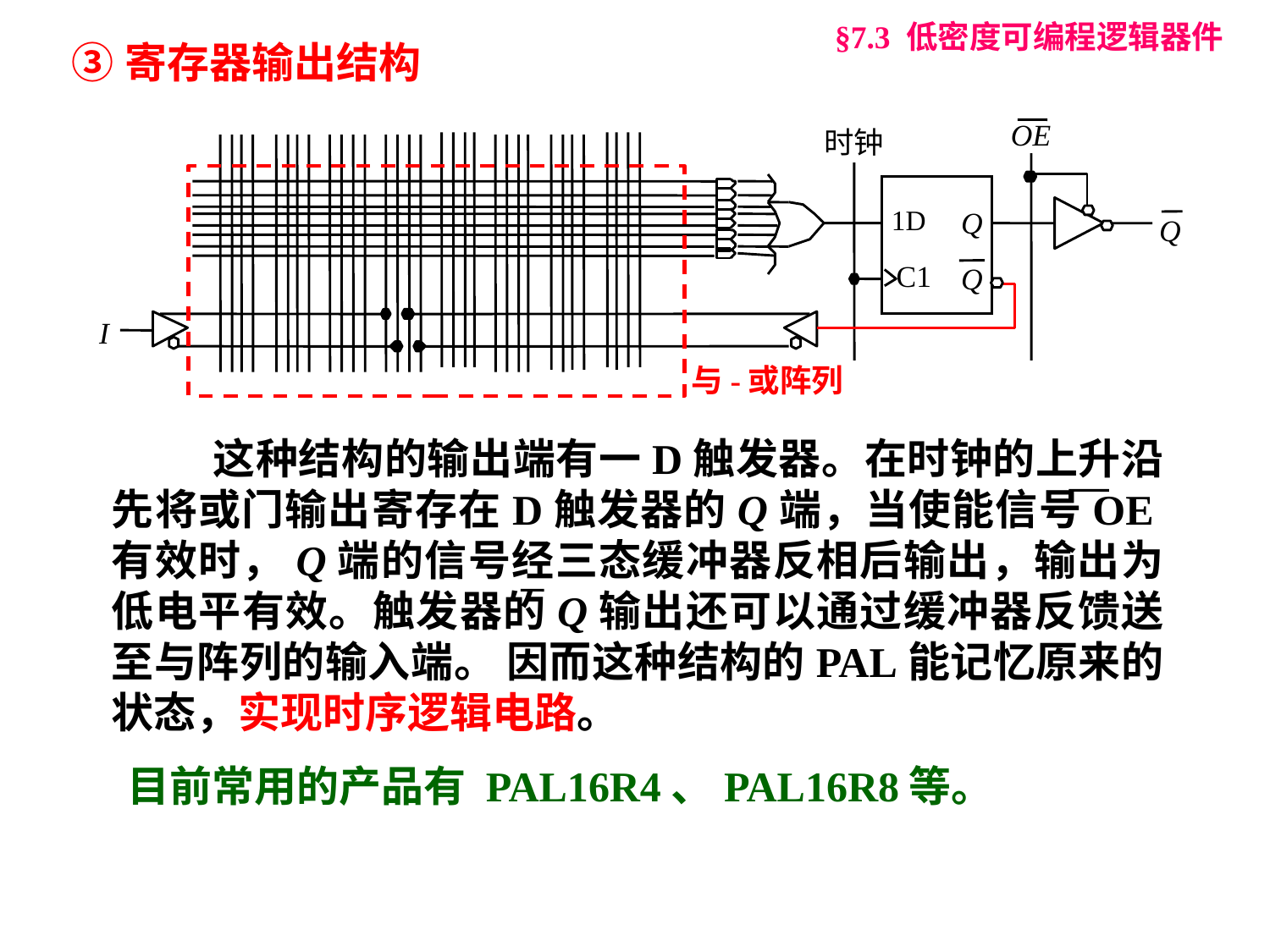

§7.3 低密度可编程逻辑器件
③寄存器输出结构
OE

时钟

1D
Q

Q

C1

Q

I

与-或阵列
         这种结构的输出端有一D触发器。在时钟的上升沿先将或门输出寄存在D触发器的Q端，当使能信号OE有效时，Q端的信号经三态缓冲器反相后输出，输出为低电平有效。触发器的Q输出还可以通过缓冲器反馈送至与阵列的输入端。 因而这种结构的PAL能记忆原来的状态，实现时序逻辑电路。

目前常用的产品有 PAL16R4、PAL16R8等。